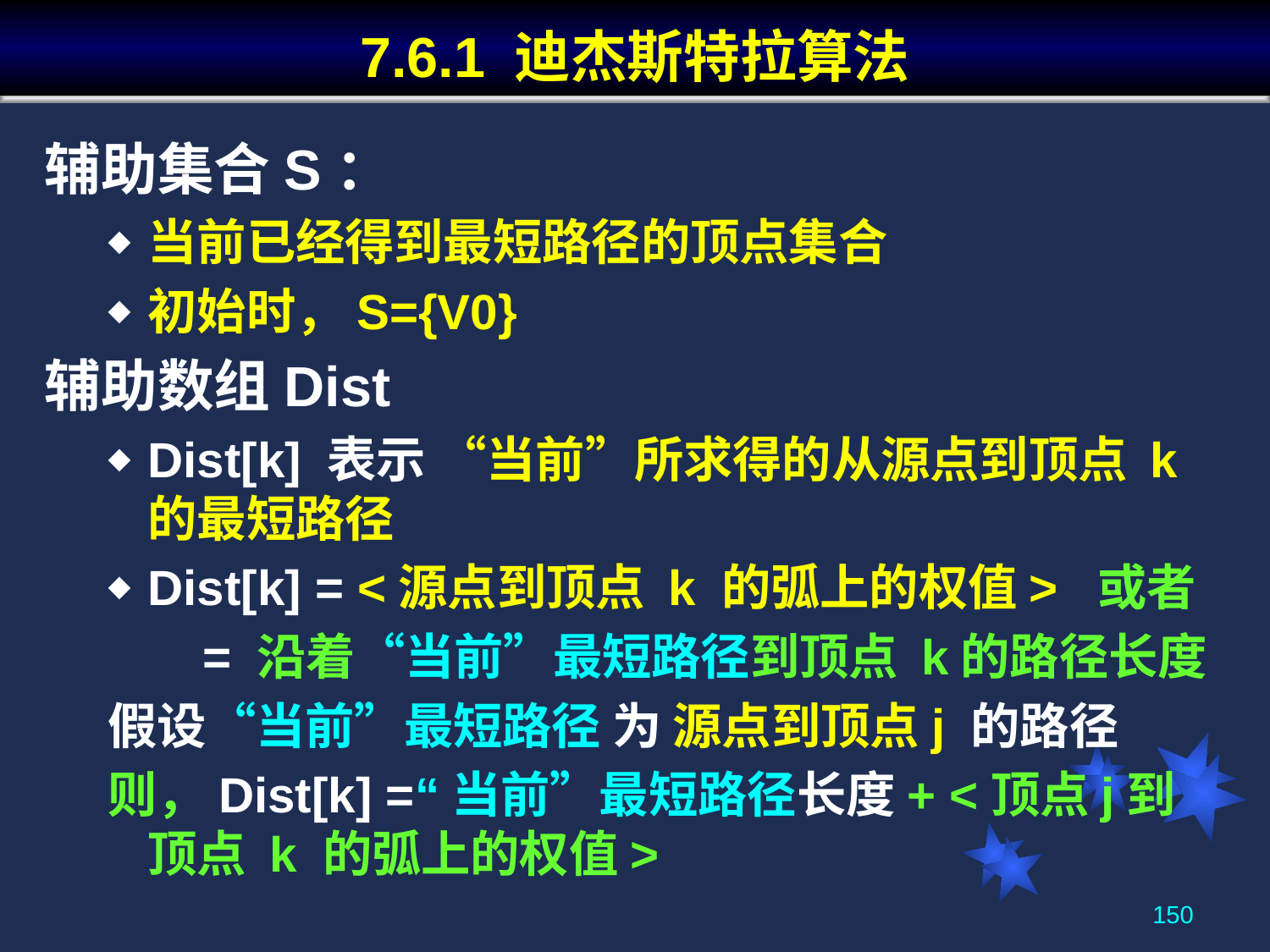

# 7.6.1 迪杰斯特拉算法
辅助集合S：
当前已经得到最短路径的顶点集合
初始时，S={V0}
辅助数组Dist
Dist[k] 表示 “当前”所求得的从源点到顶点 k 的最短路径
Dist[k] = <源点到顶点 k 的弧上的权值>  或者
	    = 沿着“当前”最短路径到顶点 k的路径长度
假设“当前”最短路径 为 源点到顶点j 的路径
则，Dist[k] =“当前”最短路径长度+ <顶点j到顶点 k 的弧上的权值>
150